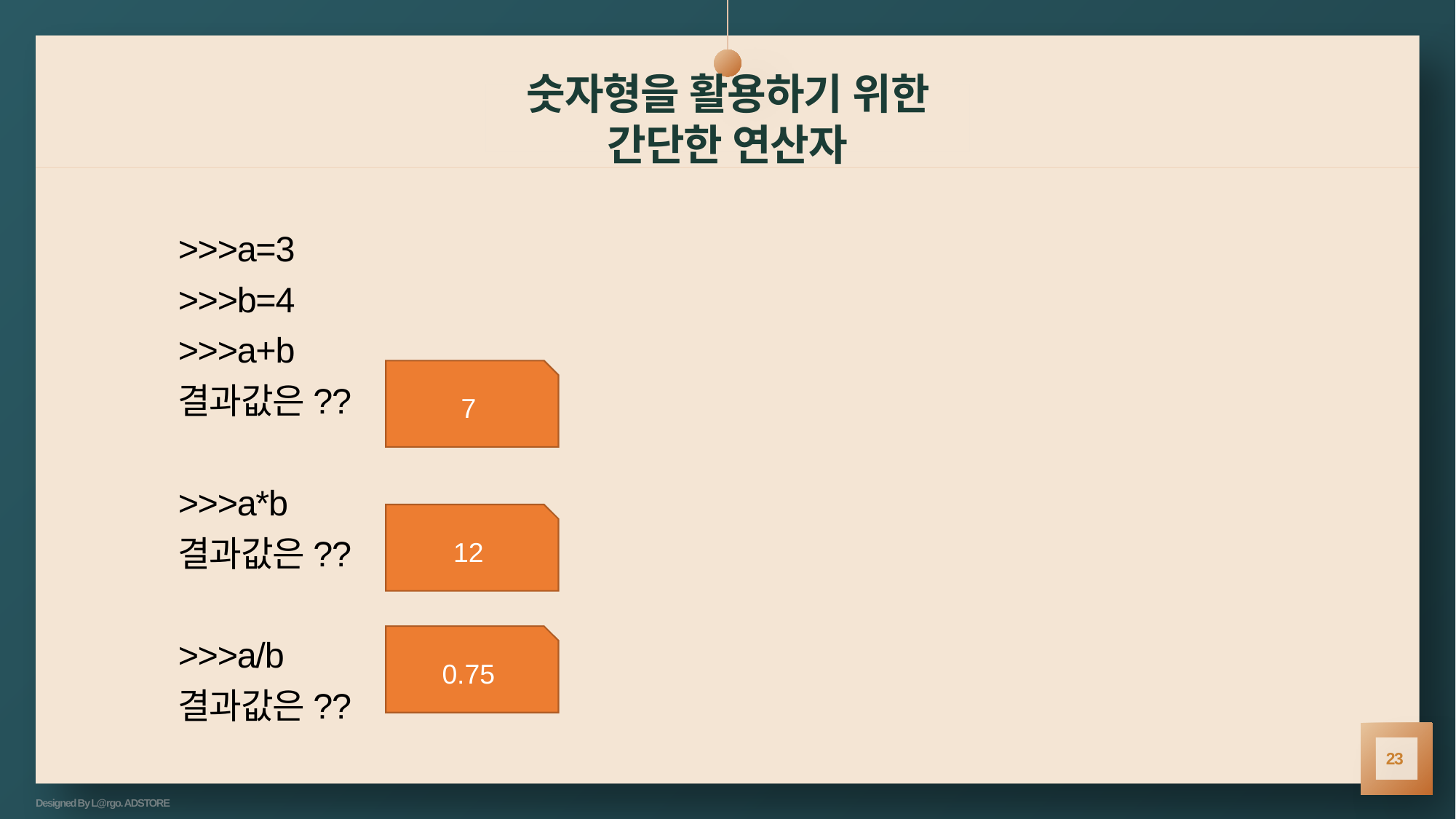

# 숫자형을 활용하기 위한 간단한 연산자
>>>a=3
>>>b=4
>>>a+b
결과값은??

>>>a*b
결과값은??

>>>a/b
결과값은??

7
12
0.75
23
Designed By L@rgo. ADSTORE